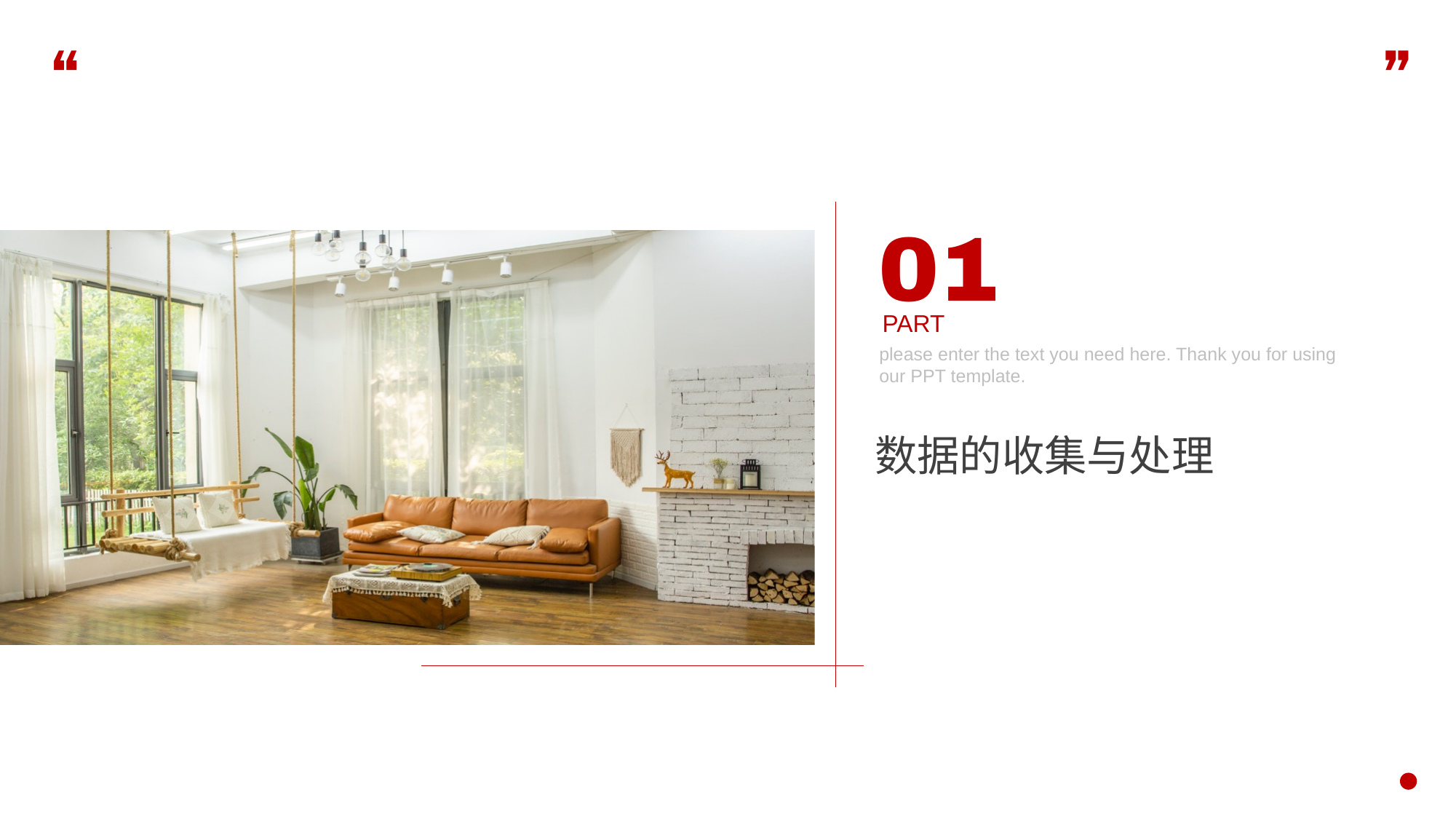

“
”
01

PART
please enter the text you need here. Thank you for using our PPT template.
数据的收集与处理